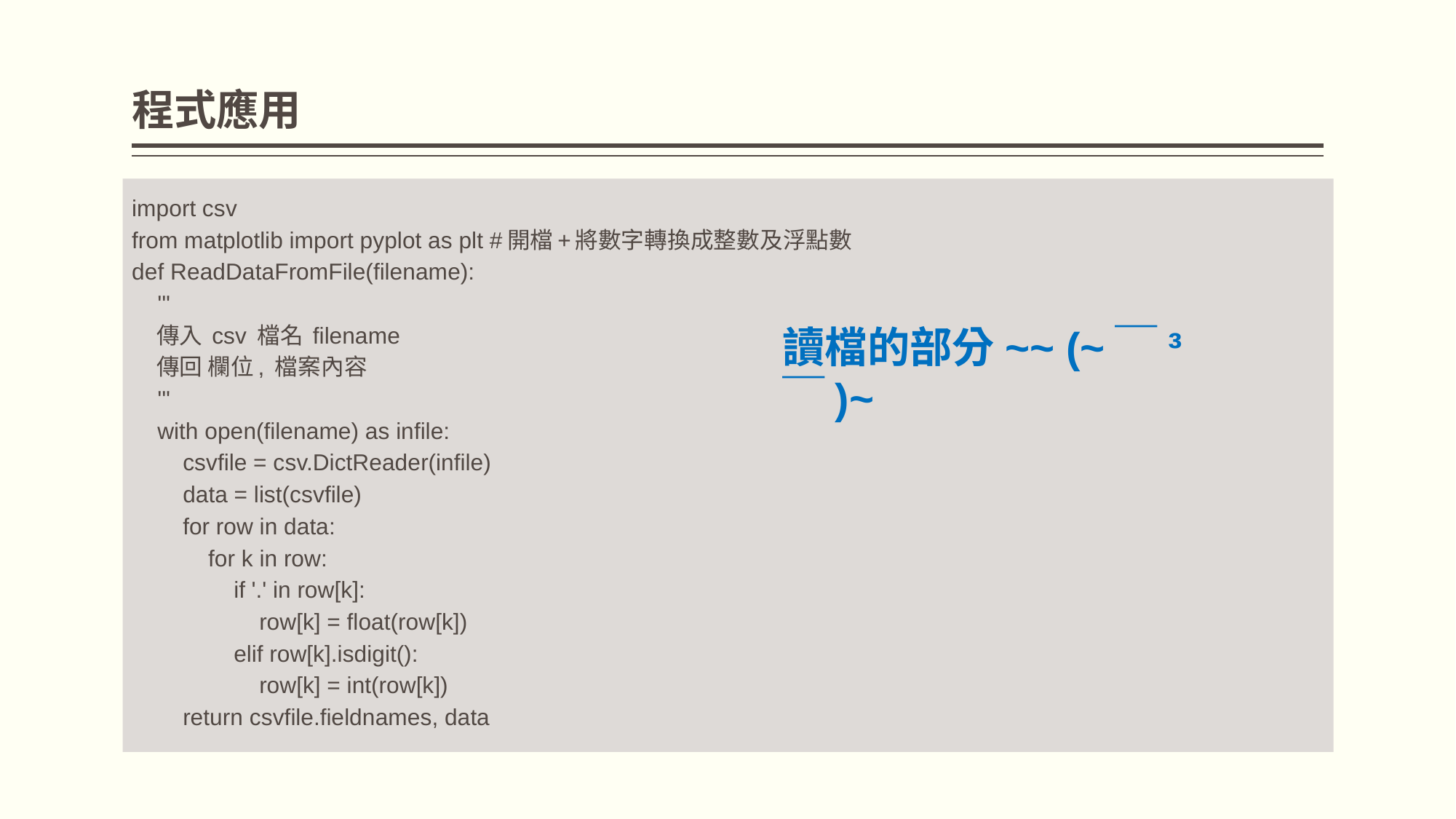

# 程式應用

import csv
from matplotlib import pyplot as plt #開檔+將數字轉換成整數及浮點數
def ReadDataFromFile(filename):
    '''
    傳入 csv 檔名 filename
    傳回 欄位, 檔案內容
    '''
    with open(filename) as infile:
        csvfile = csv.DictReader(infile)
        data = list(csvfile)
        for row in data:
            for k in row:
                if '.' in row[k]:
                    row[k] = float(row[k])
                elif row[k].isdigit():
                    row[k] = int(row[k])
        return csvfile.fieldnames, data
讀檔的部分~~ (~￣³￣)~